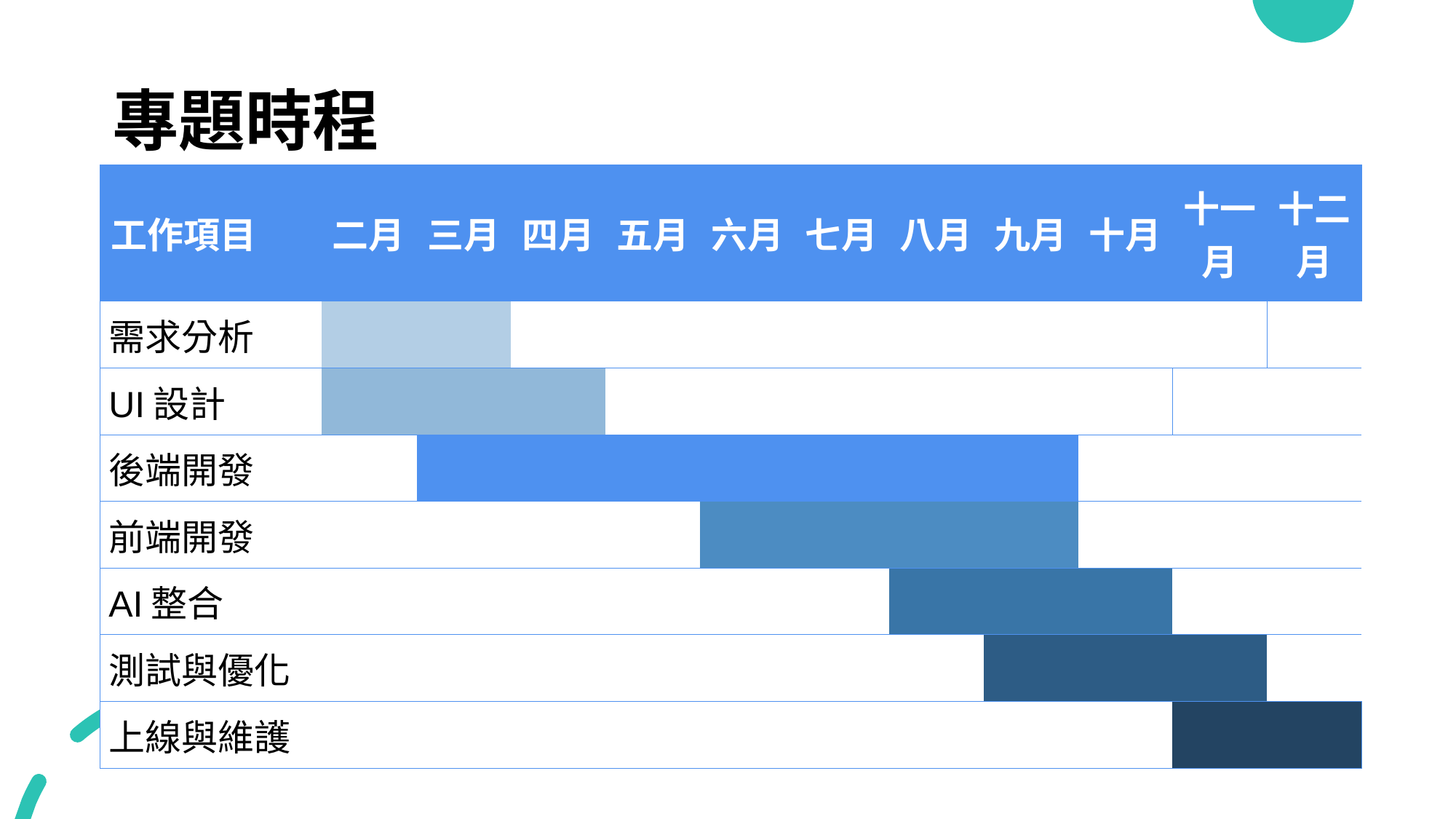

專題時程
| 工作項目 | 二月 | 三月 | 四月 | 五月 | 六月 | 七月 | 八月 | 九月 | 十月 | 十一月 | 十二月 |
| --- | --- | --- | --- | --- | --- | --- | --- | --- | --- | --- | --- |
| 需求分析 |  |  |  |  |  |  |  |  |  |  |  |
| UI設計 |  |  |  |  |  |  |  |  |  |  |  |
| 後端開發 |  |  |  |  |  |  |  |  |  |  |  |
| 前端開發 |  |  |  |  |  |  |  |  |  |  |  |
| AI整合 |  |  |  |  |  |  |  |  |  |  |  |
| 測試與優化 |  |  |  |  |  |  |  |  |  |  |  |
| 上線與維護 |  |  |  |  |  |  |  |  |  |  |  |